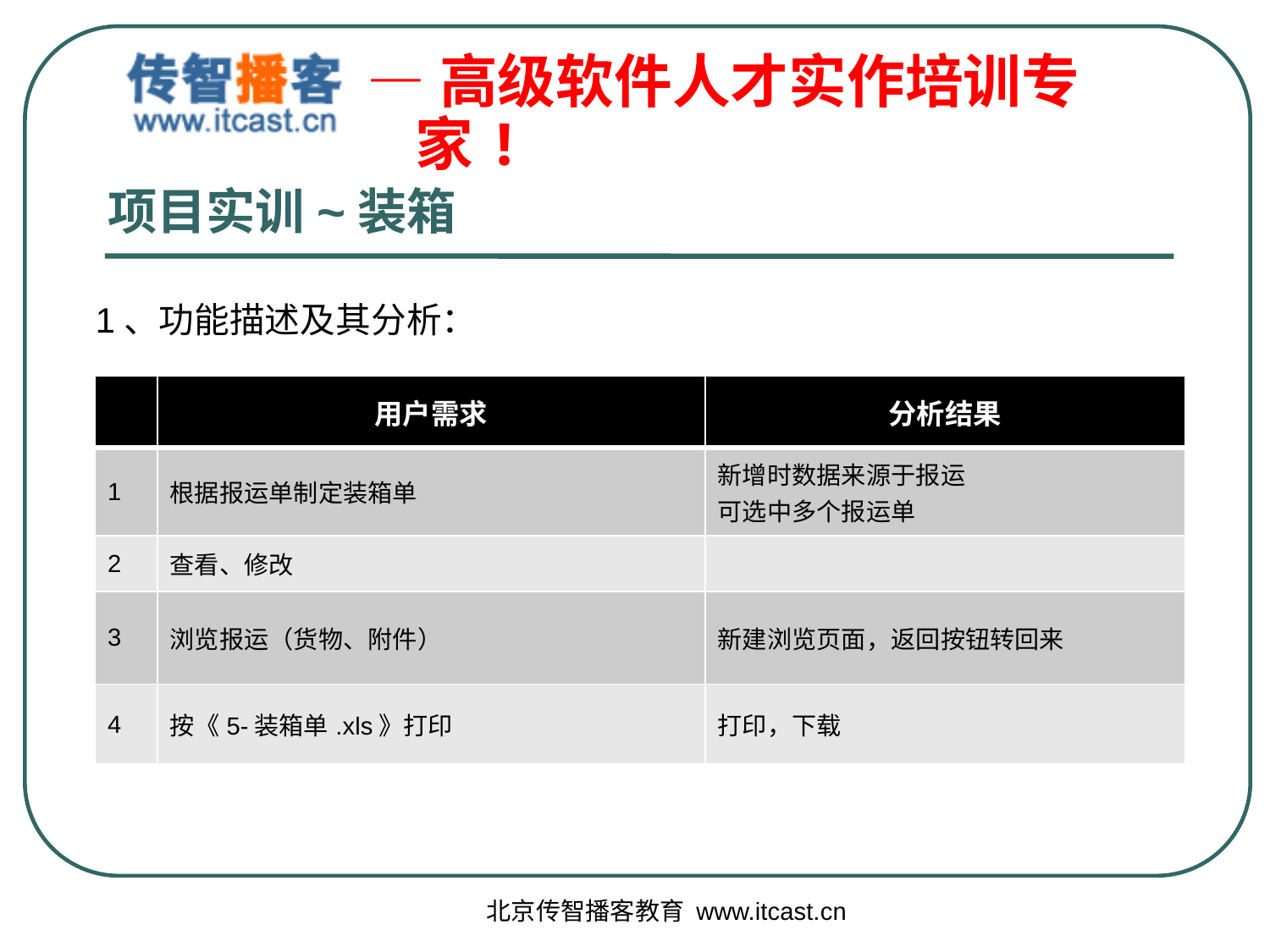

# 项目实训~装箱
1、功能描述及其分析：
|  | 用户需求 | 分析结果 |
| --- | --- | --- |
| 1 | 根据报运单制定装箱单 | 新增时数据来源于报运 可选中多个报运单 |
| 2 | 查看、修改 |  |
| 3 | 浏览报运（货物、附件） | 新建浏览页面，返回按钮转回来 |
| 4 | 按《5-装箱单.xls》打印 | 打印，下载 |
北京传智播客教育 www.itcast.cn